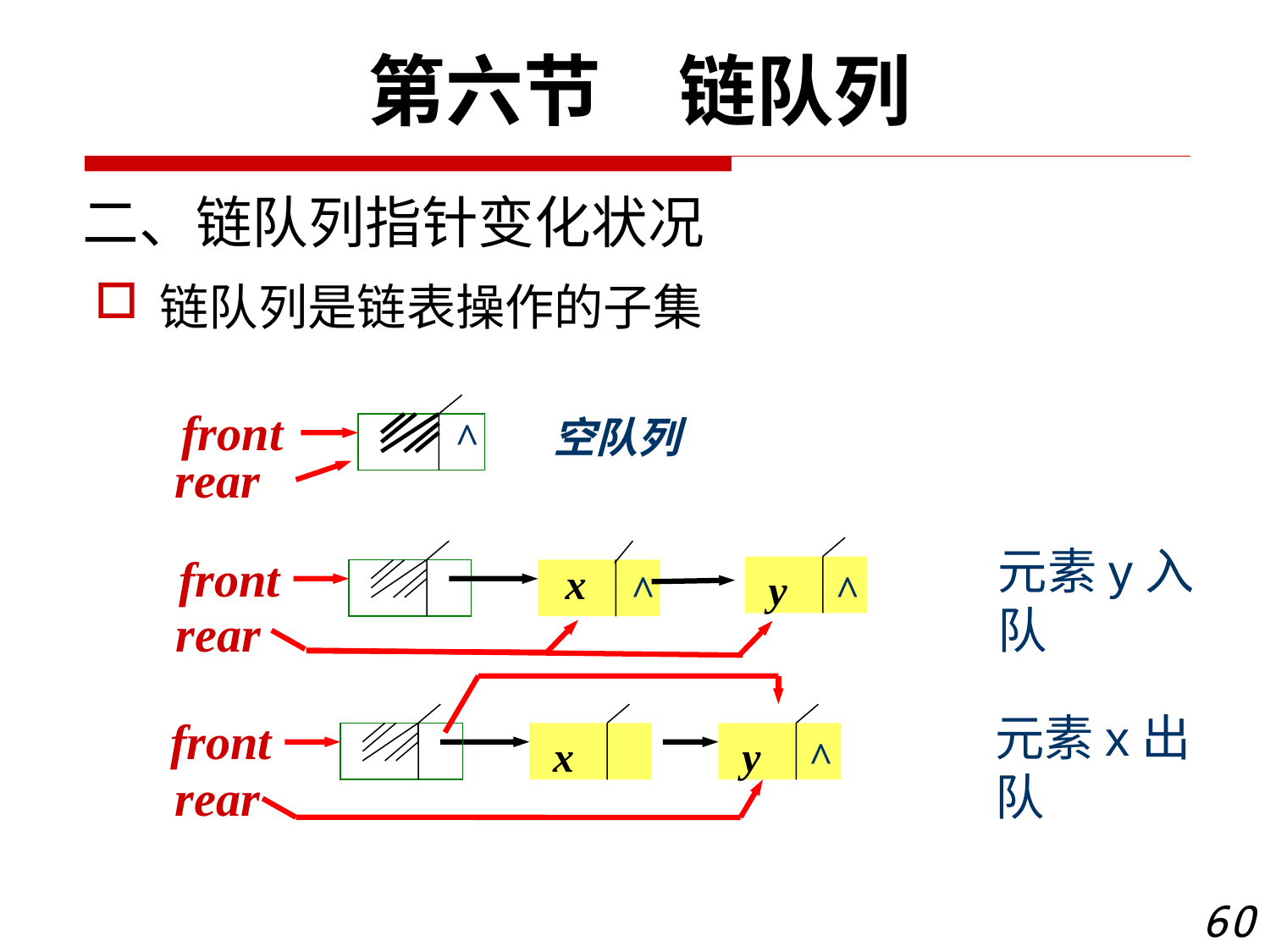

第六节　链队列
二、链队列指针变化状况
链队列是链表操作的子集
front

空队列

rear

^
元素y入队

y
^

front

x
^

rear

元素x出队
front

x

y
^

rear

60